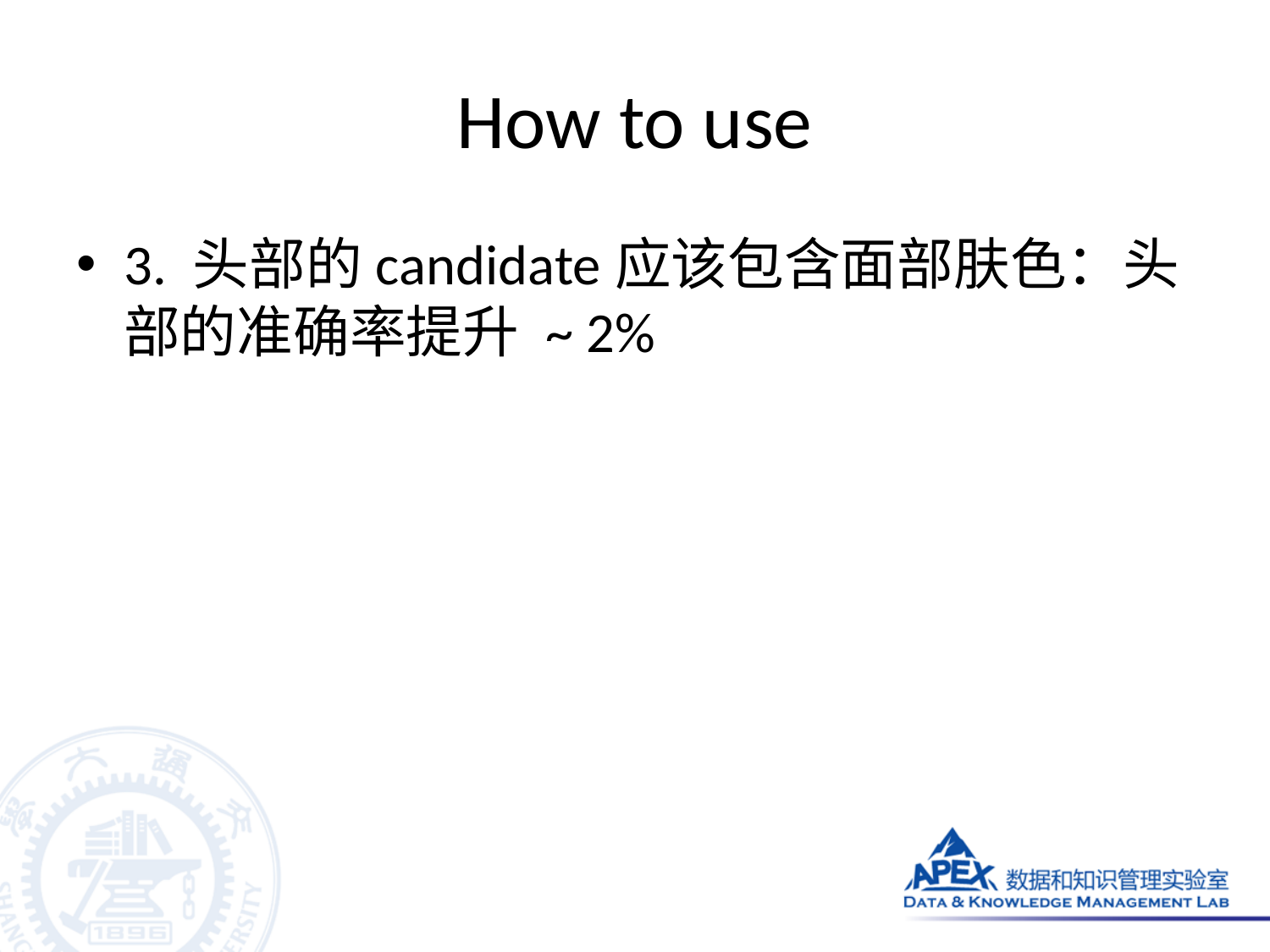

# How to use
3. 头部的candidate应该包含面部肤色：头部的准确率提升 ~ 2%